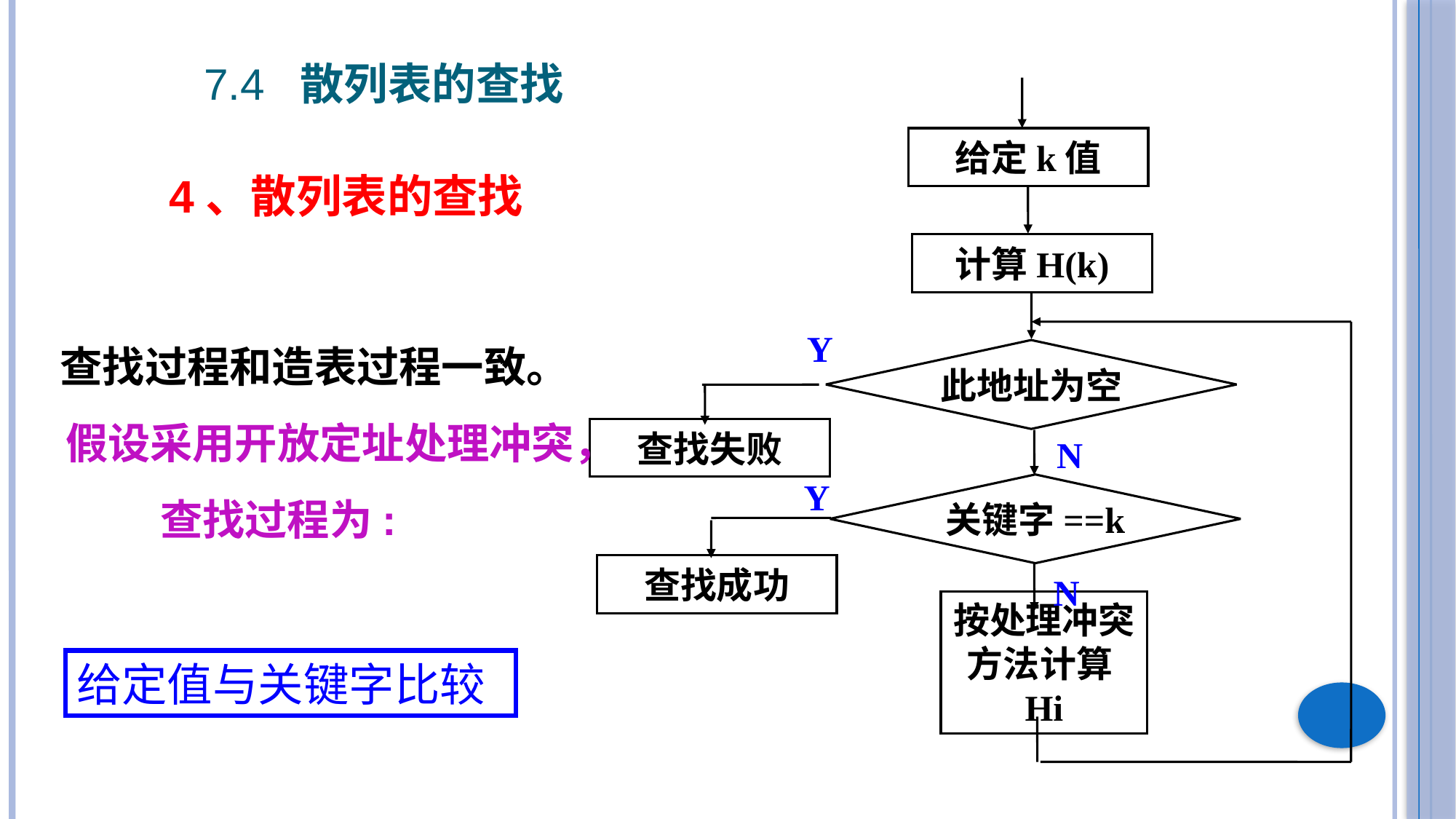

7.4  散列表的查找

给定k值

计算H(k)

此地址为空

查找失败

关键字==k

查找成功

按处理冲突
方法计算Hi

Y
N
Y
N
4、散列表的查找

查找过程和造表过程一致。
假设采用开放定址处理冲突，查找过程为:
给定值与关键字比较